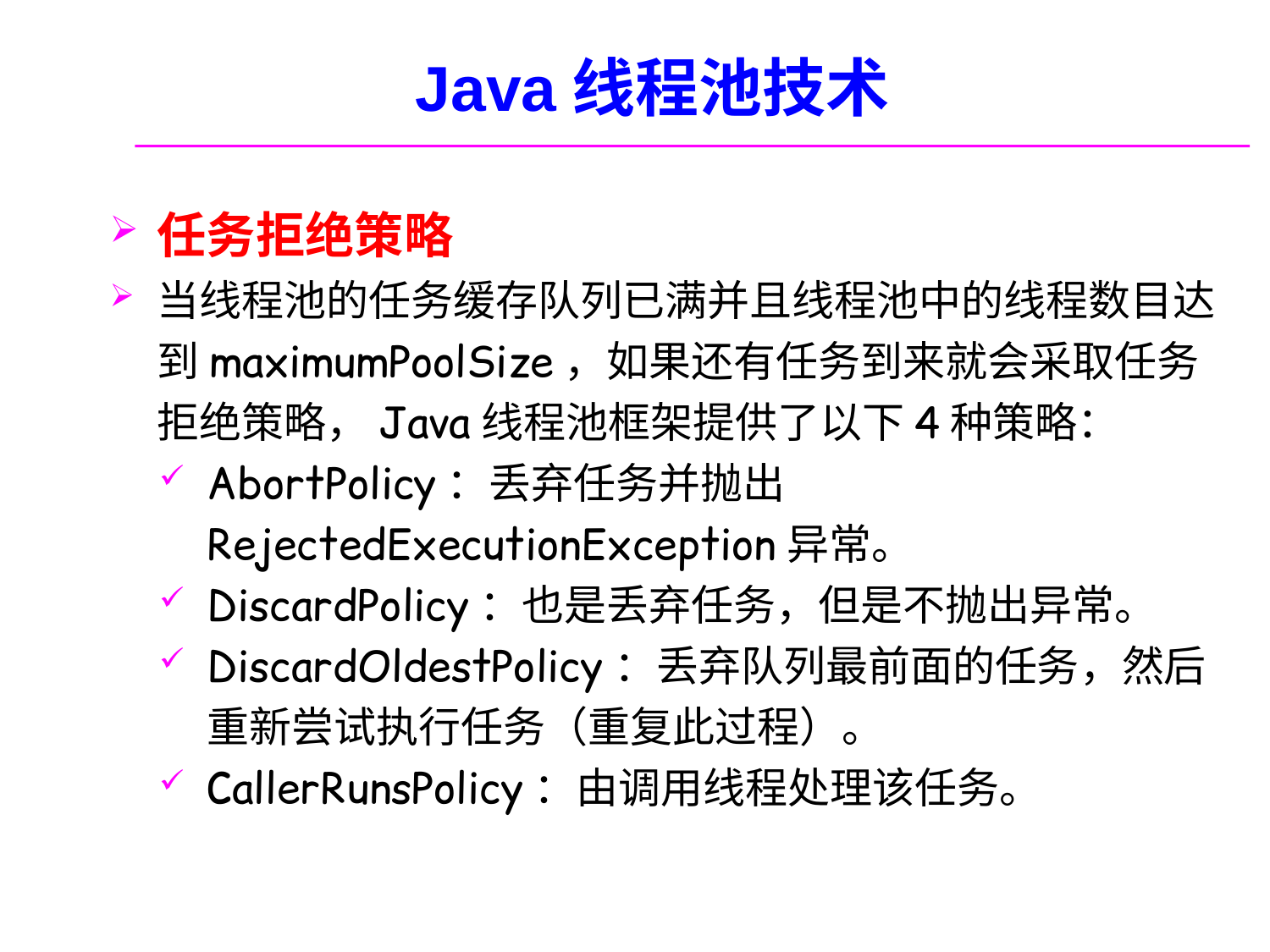

# Java线程池技术
任务拒绝策略
当线程池的任务缓存队列已满并且线程池中的线程数目达到maximumPoolSize，如果还有任务到来就会采取任务拒绝策略，Java线程池框架提供了以下4种策略：
AbortPolicy：丢弃任务并抛出RejectedExecutionException异常。
DiscardPolicy：也是丢弃任务，但是不抛出异常。
DiscardOldestPolicy：丢弃队列最前面的任务，然后重新尝试执行任务（重复此过程）。
CallerRunsPolicy：由调用线程处理该任务。
60